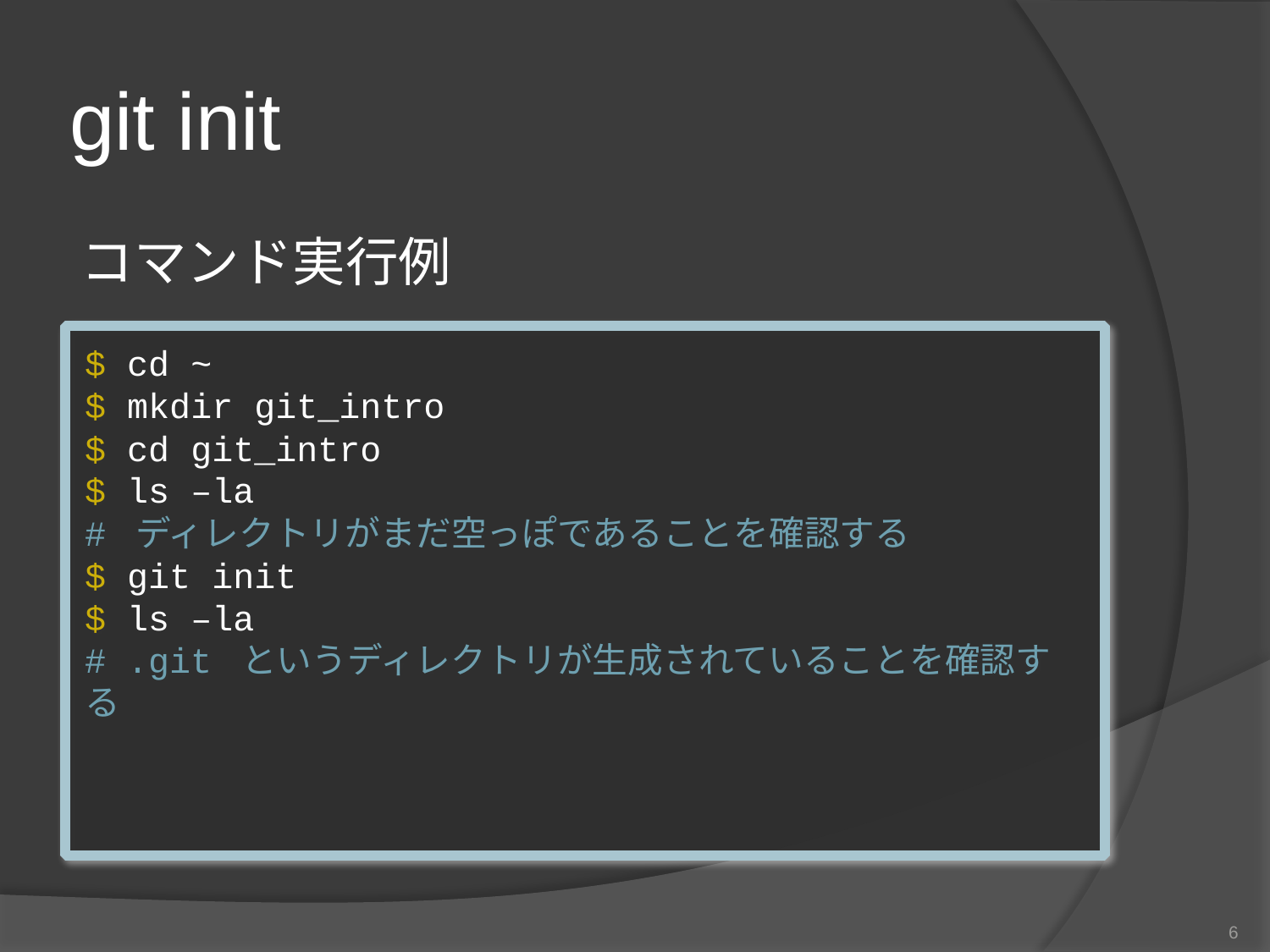

# git init
コマンド実行例
$ cd ~
$ mkdir git_intro
$ cd git_intro
$ ls –la
# ディレクトリがまだ空っぽであることを確認する
$ git init
$ ls –la
# .git というディレクトリが生成されていることを確認する
6